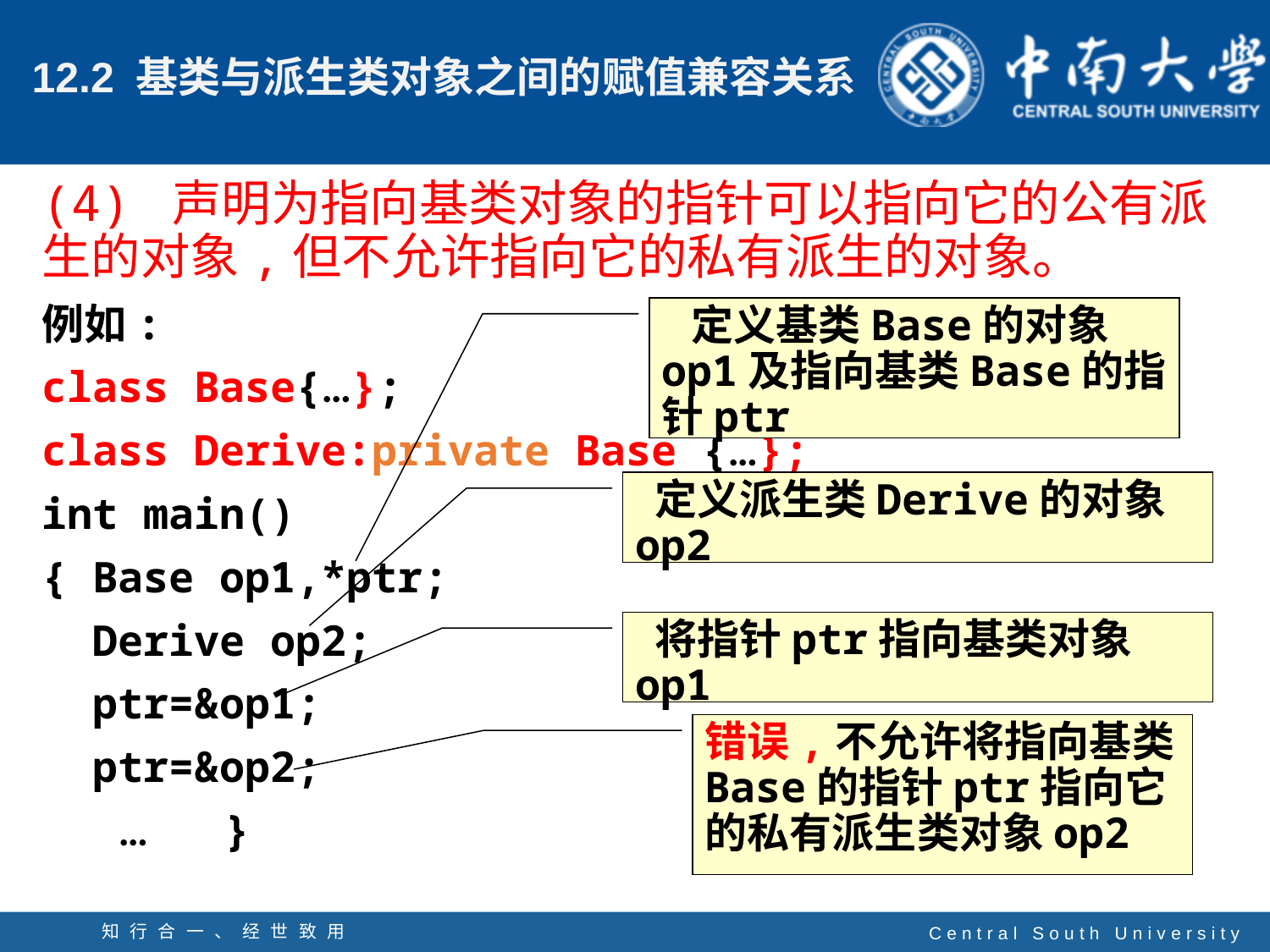

(4) 声明为指向基类对象的指针可以指向它的公有派生的对象,但不允许指向它的私有派生的对象。
例如:
class Base{…};
class Derive:private Base {…};
int main()
{ Base op1,*ptr;
  Derive op2;
  ptr=&op1;
  ptr=&op2;
   …   }
  定义基类Base的对象op1及指向基类Base的指针ptr
 定义派生类Derive的对象op2
 将指针ptr指向基类对象op1
错误,不允许将指向基类Base的指针ptr指向它的私有派生类对象op2

知行合一、经世致用
自强不息 厚德载物
Central South University
13